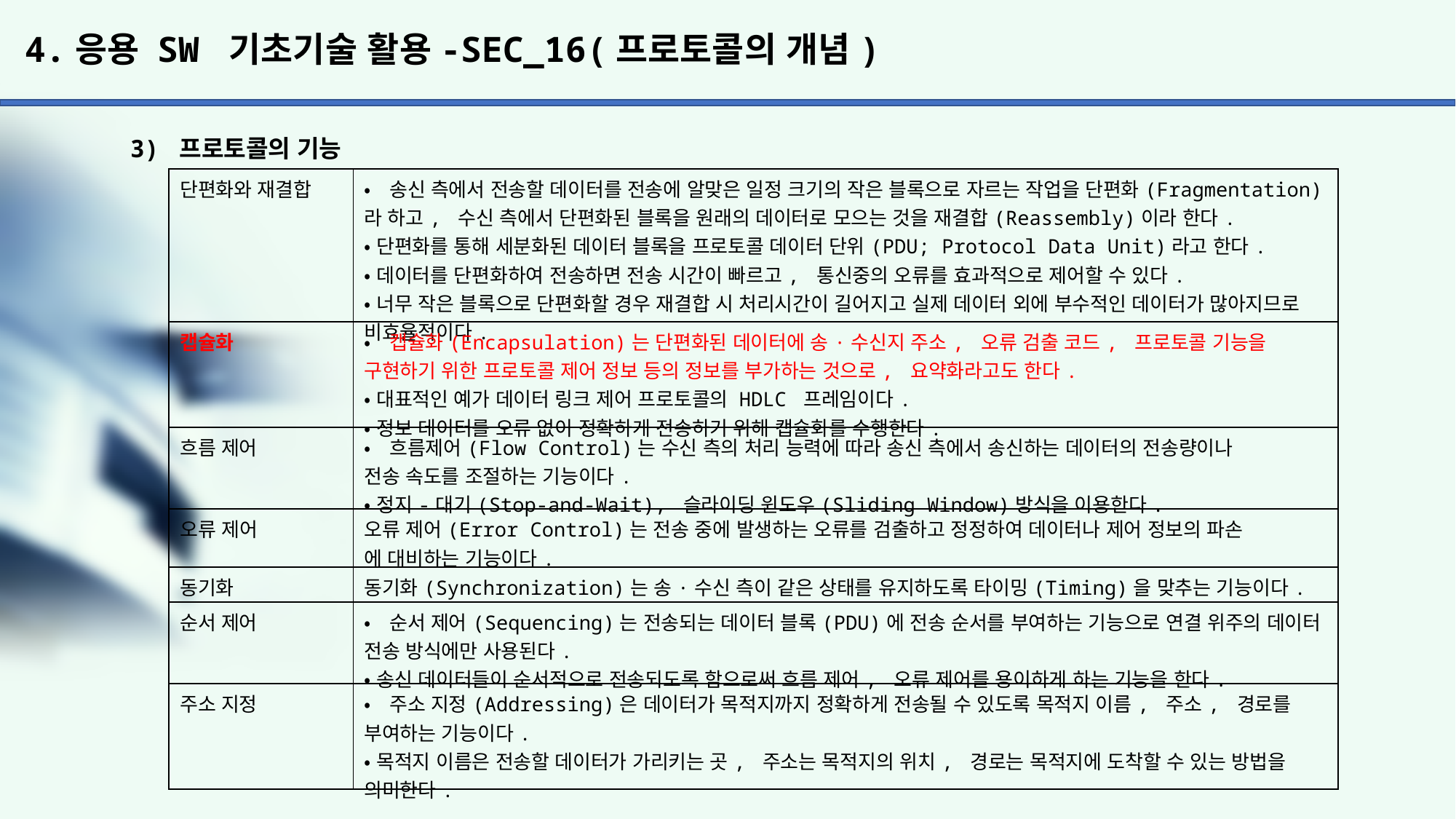

# 4.응용 SW 기초기술 활용-SEC_16(프로토콜의 개념)
3) 프로토콜의 기능

| 단편화와 재결합 | •송신 측에서 전송할 데이터를 전송에 알맞은 일정 크기의 작은 블록으로 자르는 작업을 단편화(Fragmentation)라 하고, 수신 측에서 단편화된 블록을 원래의 데이터로 모으는 것을 재결합(Reassembly)이라 한다. •단편화를 통해 세분화된 데이터 블록을 프로토콜 데이터 단위(PDU; Protocol Data Unit)라고 한다. •데이터를 단편화하여 전송하면 전송 시간이 빠르고, 통신중의 오류를 효과적으로 제어할 수 있다. •너무 작은 블록으로 단편화할 경우 재결합 시 처리시간이 길어지고 실제 데이터 외에 부수적인 데이터가 많아지므로 비효율적이다. |
| --- | --- |
| 캡슐화 | •캡슐화(Encapsulation)는 단편화된 데이터에 송·수신지 주소, 오류 검출 코드, 프로토콜 기능을 구현하기 위한 프로토콜 제어 정보 등의 정보를 부가하는 것으로, 요약화라고도 한다. •대표적인 예가 데이터 링크 제어 프로토콜의 HDLC 프레임이다. •정보 데이터를 오류 없이 정확하게 전송하기 위해 캡슐화를 수행한다. |
| 흐름 제어 | •흐름제어(Flow Control)는 수신 측의 처리 능력에 따라 송신 측에서 송신하는 데이터의 전송량이나 전송 속도를 조절하는 기능이다. •정지-대기(Stop-and-Wait), 슬라이딩 윈도우(Sliding Window)방식을 이용한다. |
| 오류 제어 | 오류 제어(Error Control)는 전송 중에 발생하는 오류를 검출하고 정정하여 데이터나 제어 정보의 파손 에 대비하는 기능이다. |
| 동기화 | 동기화(Synchronization)는 송·수신 측이 같은 상태를 유지하도록 타이밍(Timing)을 맞추는 기능이다. |
| 순서 제어 | •순서 제어(Sequencing)는 전송되는 데이터 블록(PDU)에 전송 순서를 부여하는 기능으로 연결 위주의 데이터 전송 방식에만 사용된다. •송신 데이터들이 순서적으로 전송되도록 함으로써 흐름 제어, 오류 제어를 용이하게 하는 기능을 한다. |
| 주소 지정 | •주소 지정(Addressing)은 데이터가 목적지까지 정확하게 전송될 수 있도록 목적지 이름, 주소, 경로를 부여하는 기능이다. •목적지 이름은 전송할 데이터가 가리키는 곳, 주소는 목적지의 위치, 경로는 목적지에 도착할 수 있는 방법을 의미한다. |